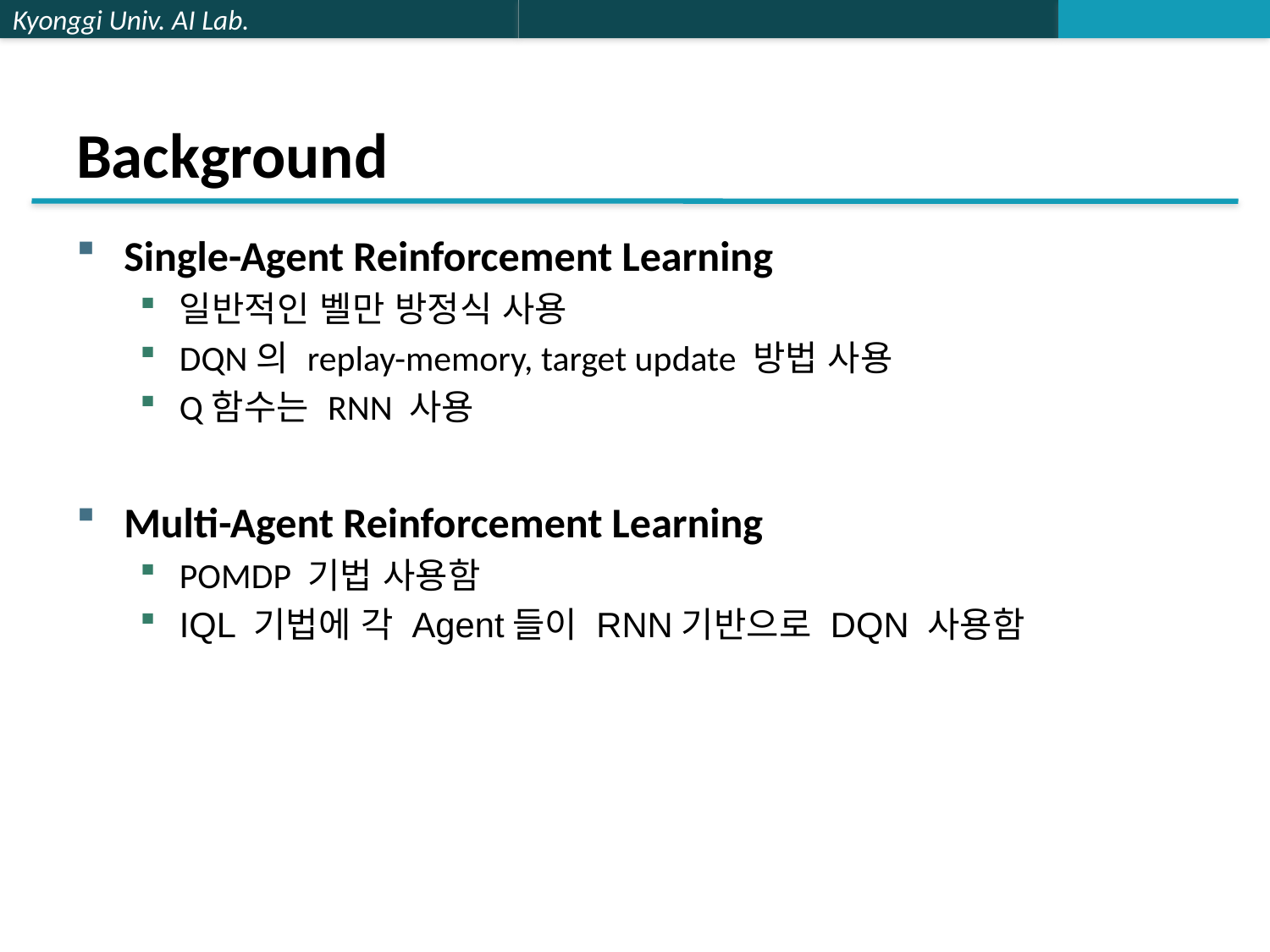

# Background
Single-Agent Reinforcement Learning
일반적인 벨만 방정식 사용
DQN의 replay-memory, target update 방법 사용
Q함수는 RNN 사용

Multi-Agent Reinforcement Learning
POMDP 기법 사용함
IQL 기법에 각 Agent들이 RNN기반으로 DQN 사용함